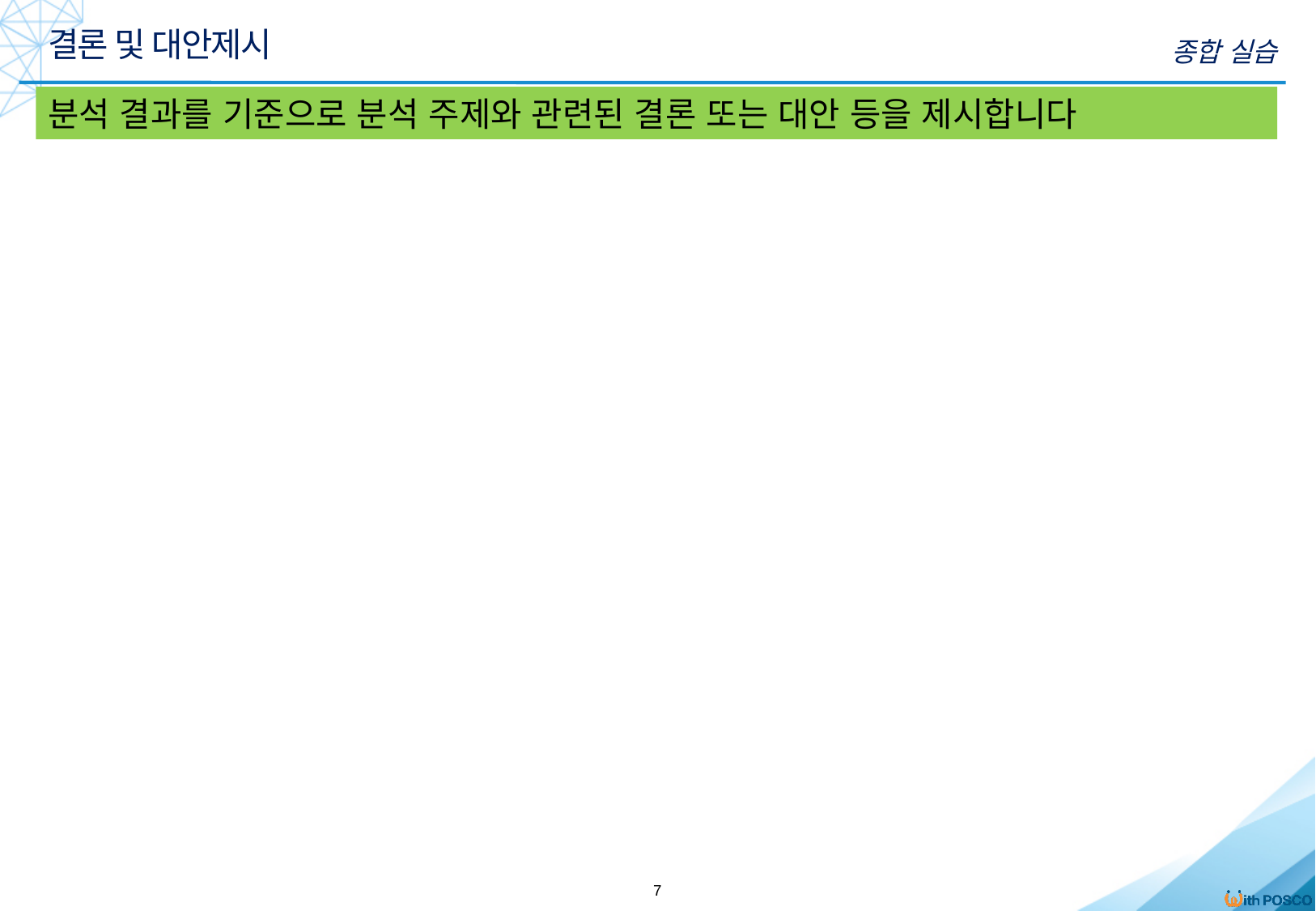

결론 및 대안제시
종합 실습
분석 결과를 기준으로 분석 주제와 관련된 결론 또는 대안 등을 제시합니다